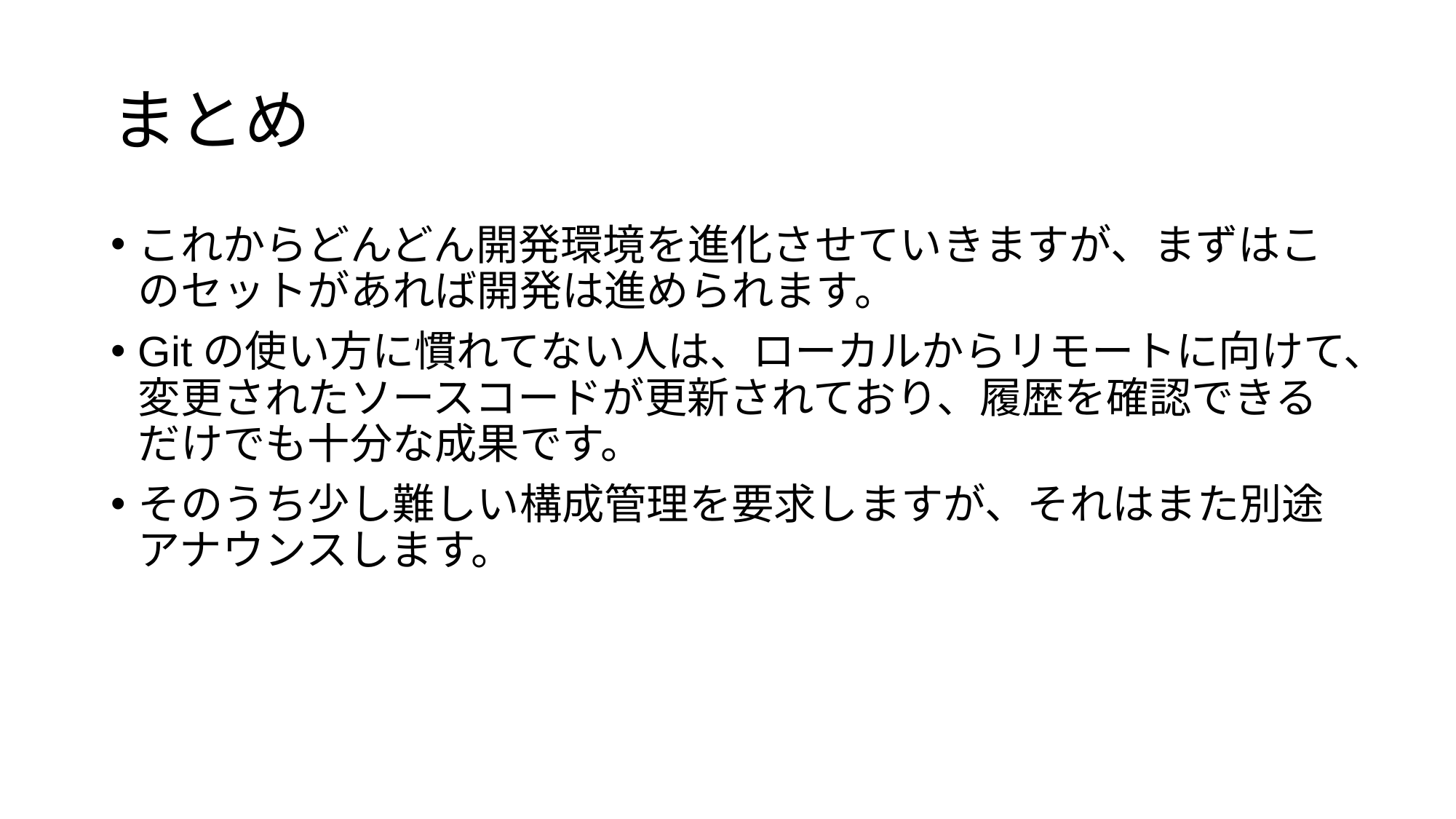

# まとめ
これからどんどん開発環境を進化させていきますが、まずはこのセットがあれば開発は進められます。
Gitの使い方に慣れてない人は、ローカルからリモートに向けて、変更されたソースコードが更新されており、履歴を確認できるだけでも十分な成果です。
そのうち少し難しい構成管理を要求しますが、それはまた別途アナウンスします。